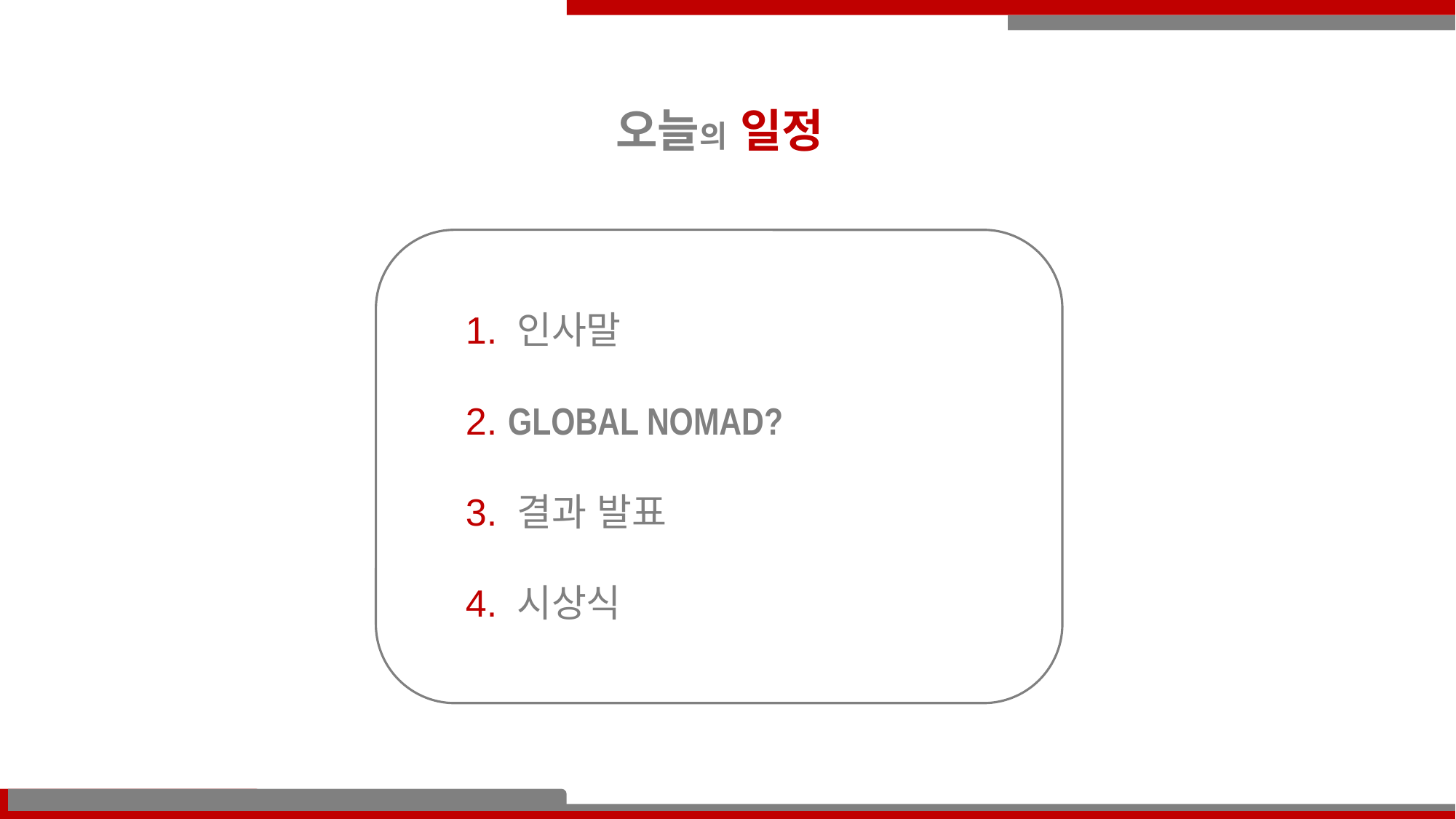

오늘의 일정

1. 인사말

2. GLOBAL NOMAD?

3. 결과 발표

4. 시상식